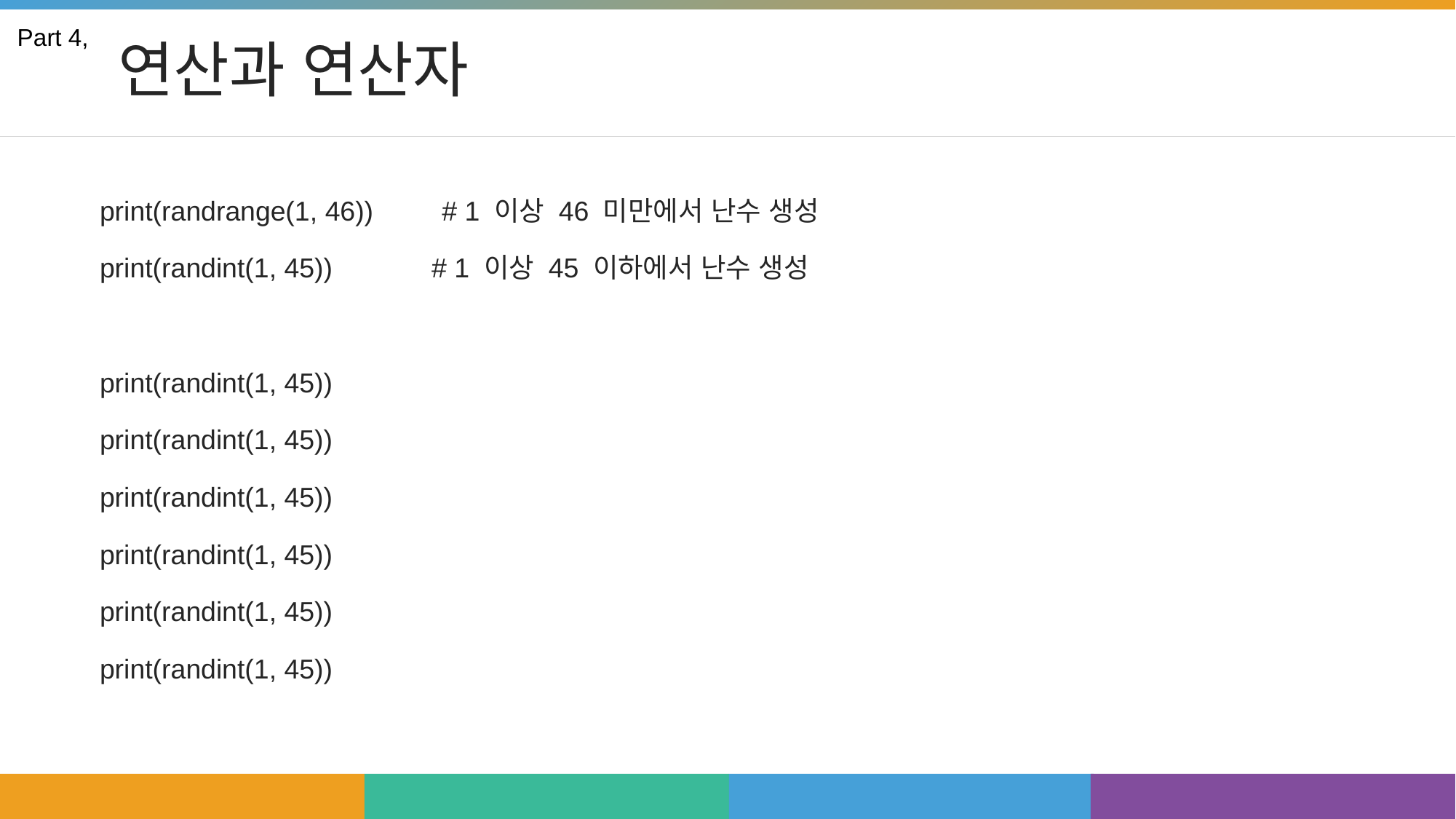

# 연산과 연산자
Part 4,
print(randrange(1, 46))         # 1 이상 46 미만에서 난수 생성
print(randint(1, 45))             # 1 이상 45 이하에서 난수 생성

print(randint(1, 45))
print(randint(1, 45))
print(randint(1, 45))
print(randint(1, 45))
print(randint(1, 45))
print(randint(1, 45))